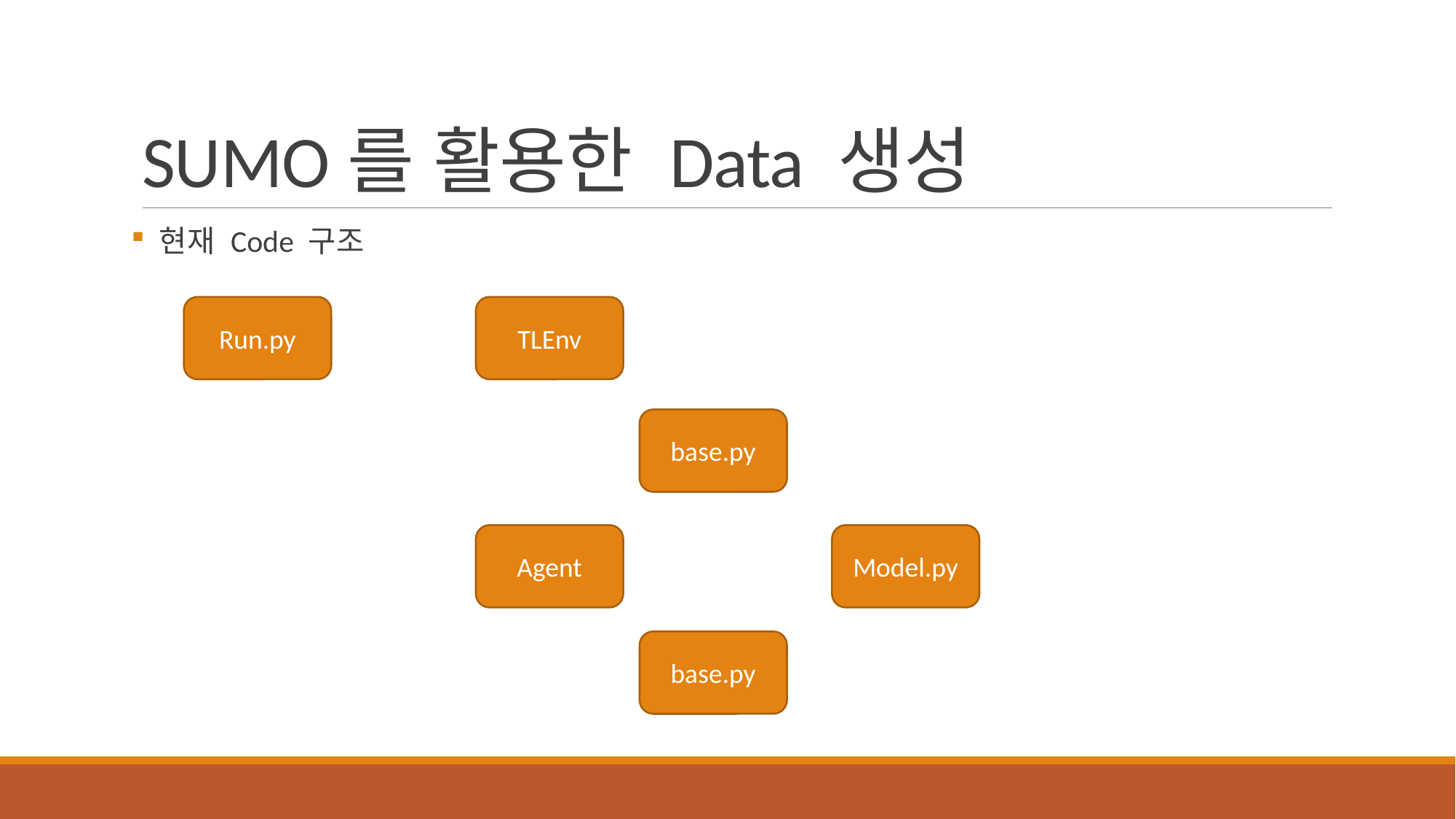

# SUMO를 활용한 Data 생성
 현재 Code 구조
Run.py
TLEnv
base.py
Agent
Model.py
base.py